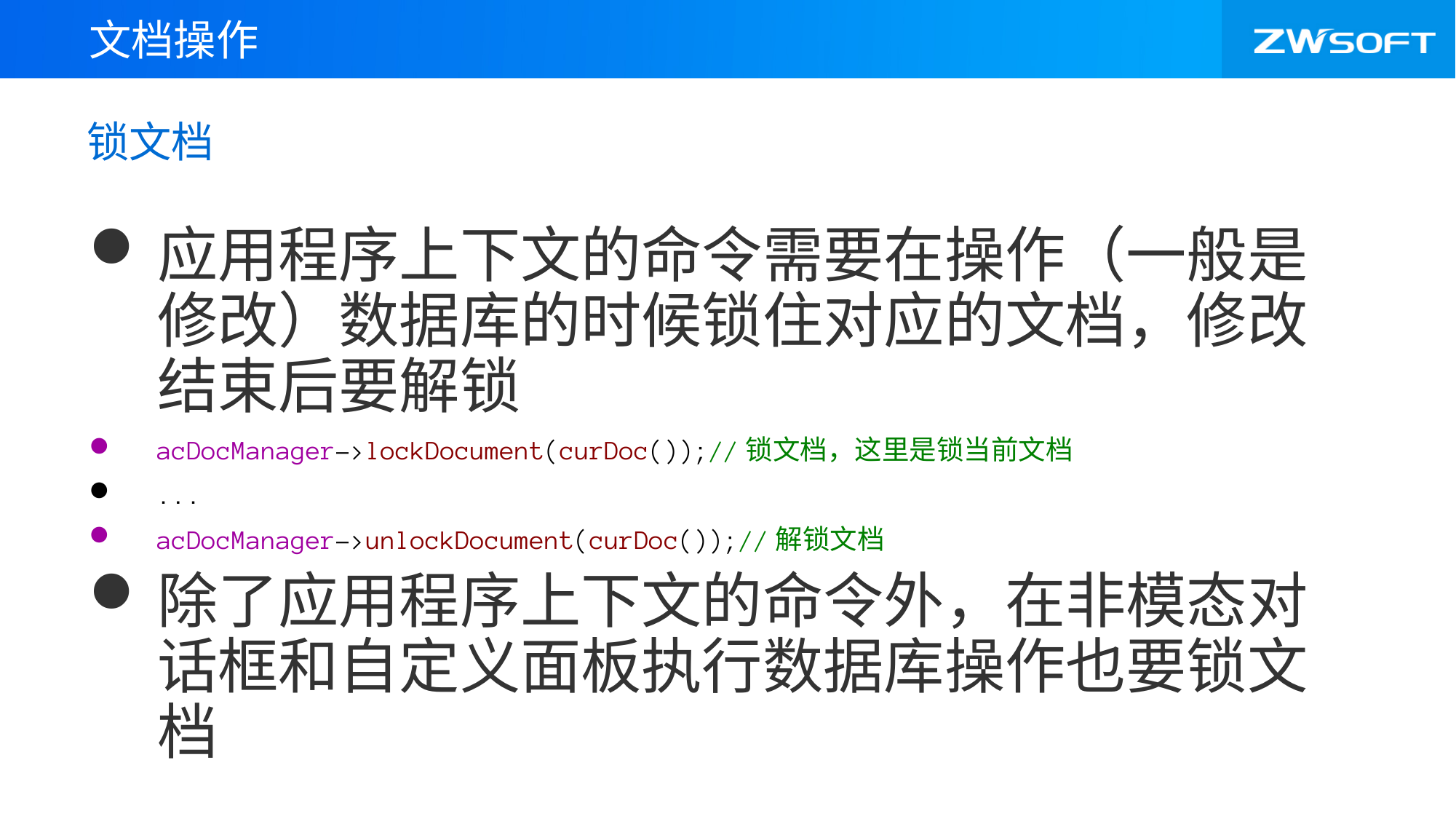

文档操作
# 锁文档
应用程序上下文的命令需要在操作（一般是修改）数据库的时候锁住对应的文档，修改结束后要解锁
acDocManager->lockDocument(curDoc());//锁文档，这里是锁当前文档
...
acDocManager->unlockDocument(curDoc());//解锁文档
除了应用程序上下文的命令外，在非模态对话框和自定义面板执行数据库操作也要锁文档